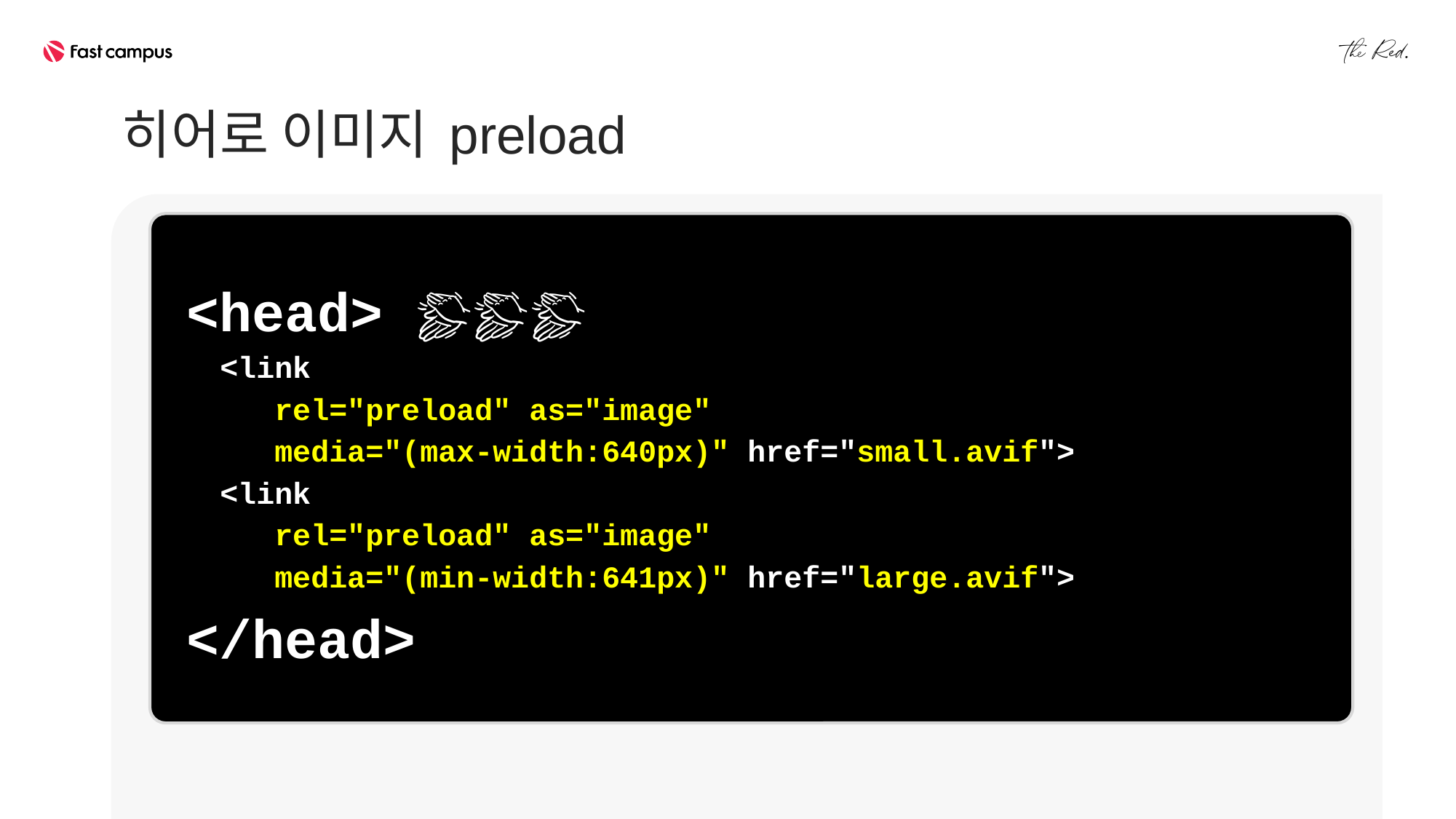

히어로 이미지 preload
<head> 👏👏👏
<link
rel="preload" as="image"
media="(max-width:640px)" href="small.avif">
<link
rel="preload" as="image"
media="(min-width:641px)" href="large.avif">
</head>